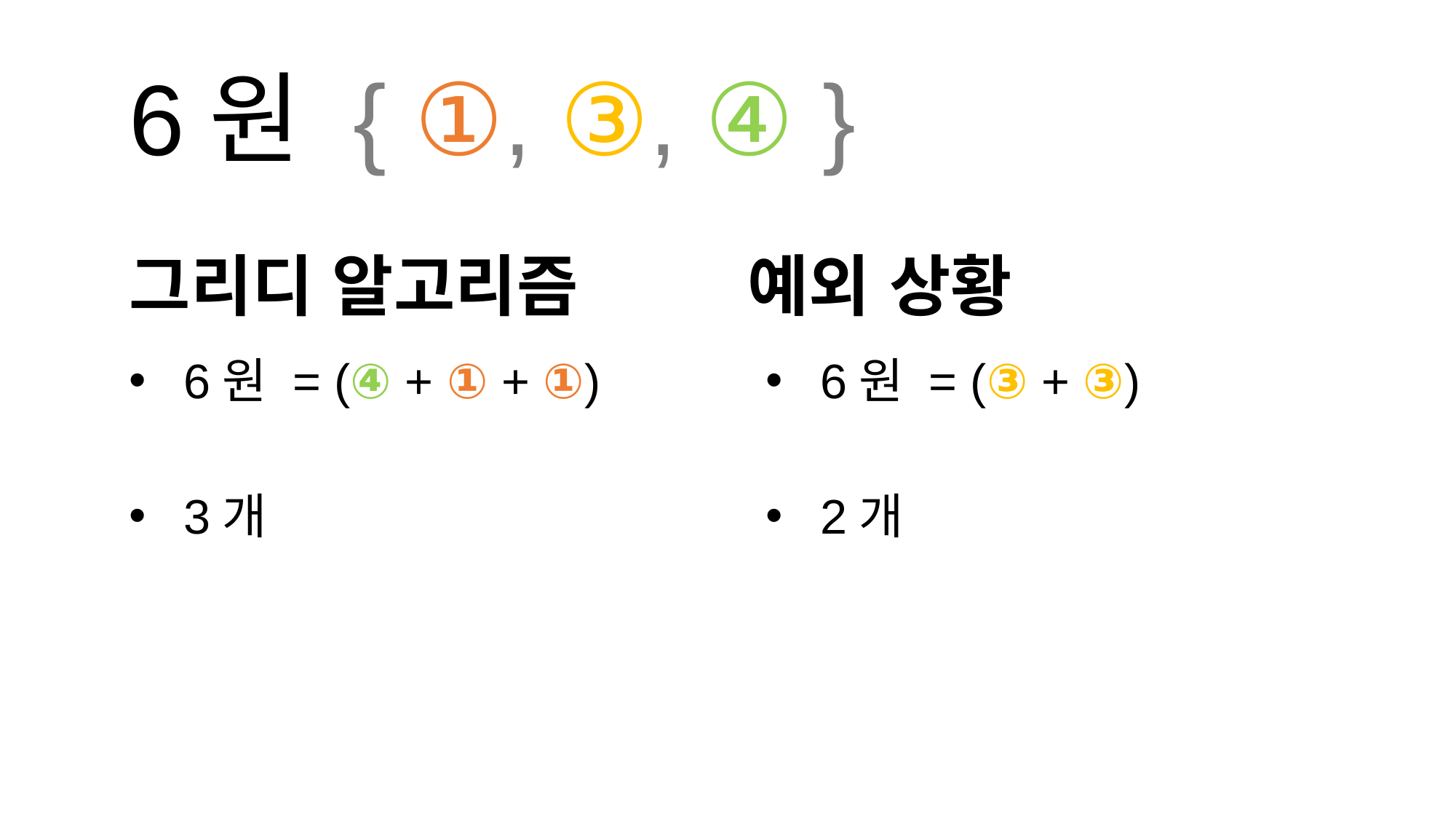

# 6원 { ①, ③, ④ }
그리디 알고리즘
예외 상황
6원 = (④ + ① + ①)

3개

6원 = (③ + ③)

2개